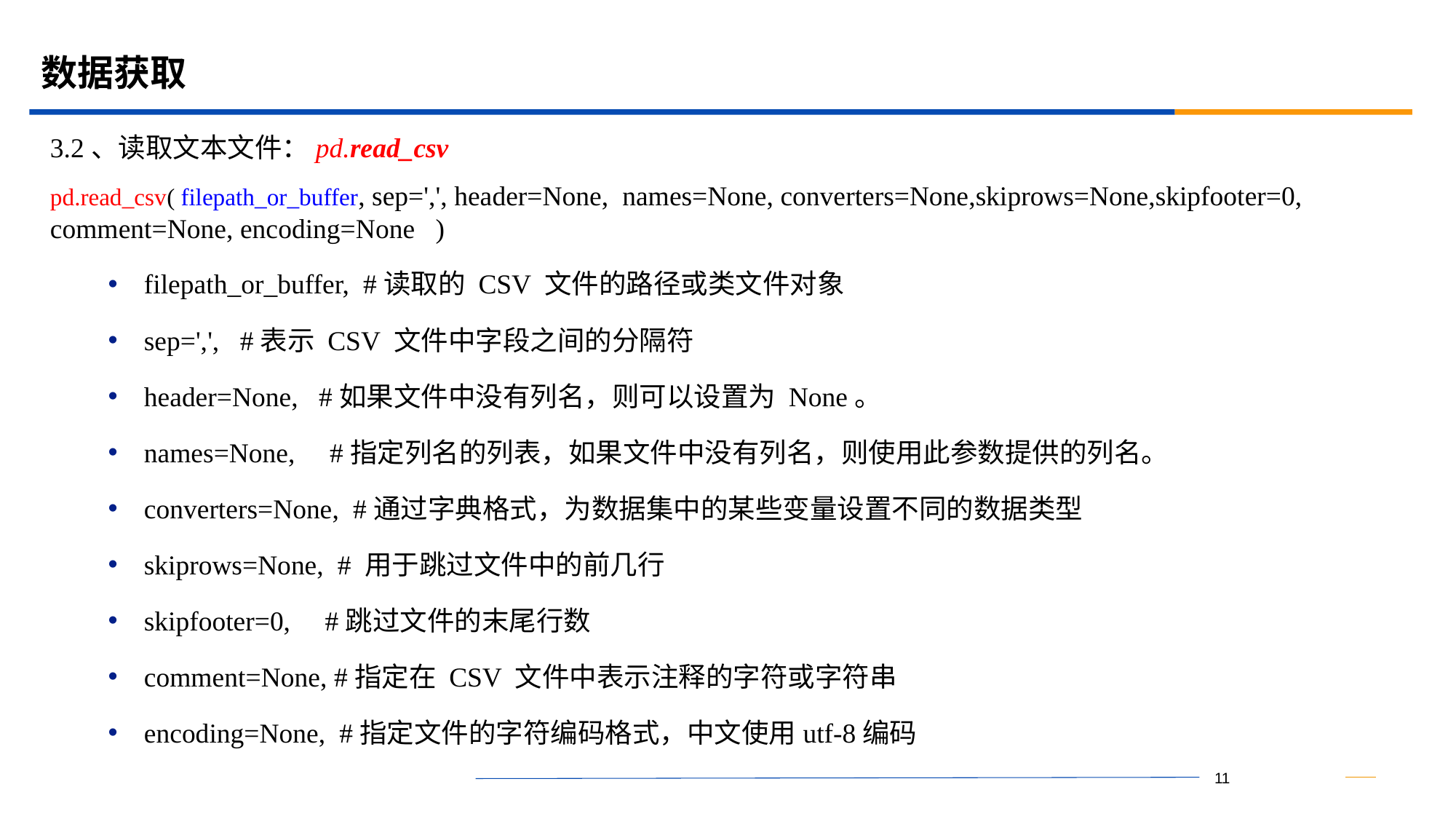

# 数据获取
3.2、读取文本文件：pd.read_csv
pd.read_csv( filepath_or_buffer, sep=',', header=None,  names=None, converters=None,skiprows=None,skipfooter=0, comment=None, encoding=None   )
filepath_or_buffer,  #读取的 CSV 文件的路径或类文件对象
sep=',',   #表示 CSV 文件中字段之间的分隔符
header=None,   #如果文件中没有列名，则可以设置为 None。
names=None,     #指定列名的列表，如果文件中没有列名，则使用此参数提供的列名。
converters=None,  #通过字典格式，为数据集中的某些变量设置不同的数据类型
skiprows=None,  # 用于跳过文件中的前几行
skipfooter=0,     #跳过文件的末尾行数
comment=None, #指定在 CSV 文件中表示注释的字符或字符串
encoding=None,  #指定文件的字符编码格式，中文使用utf-8编码